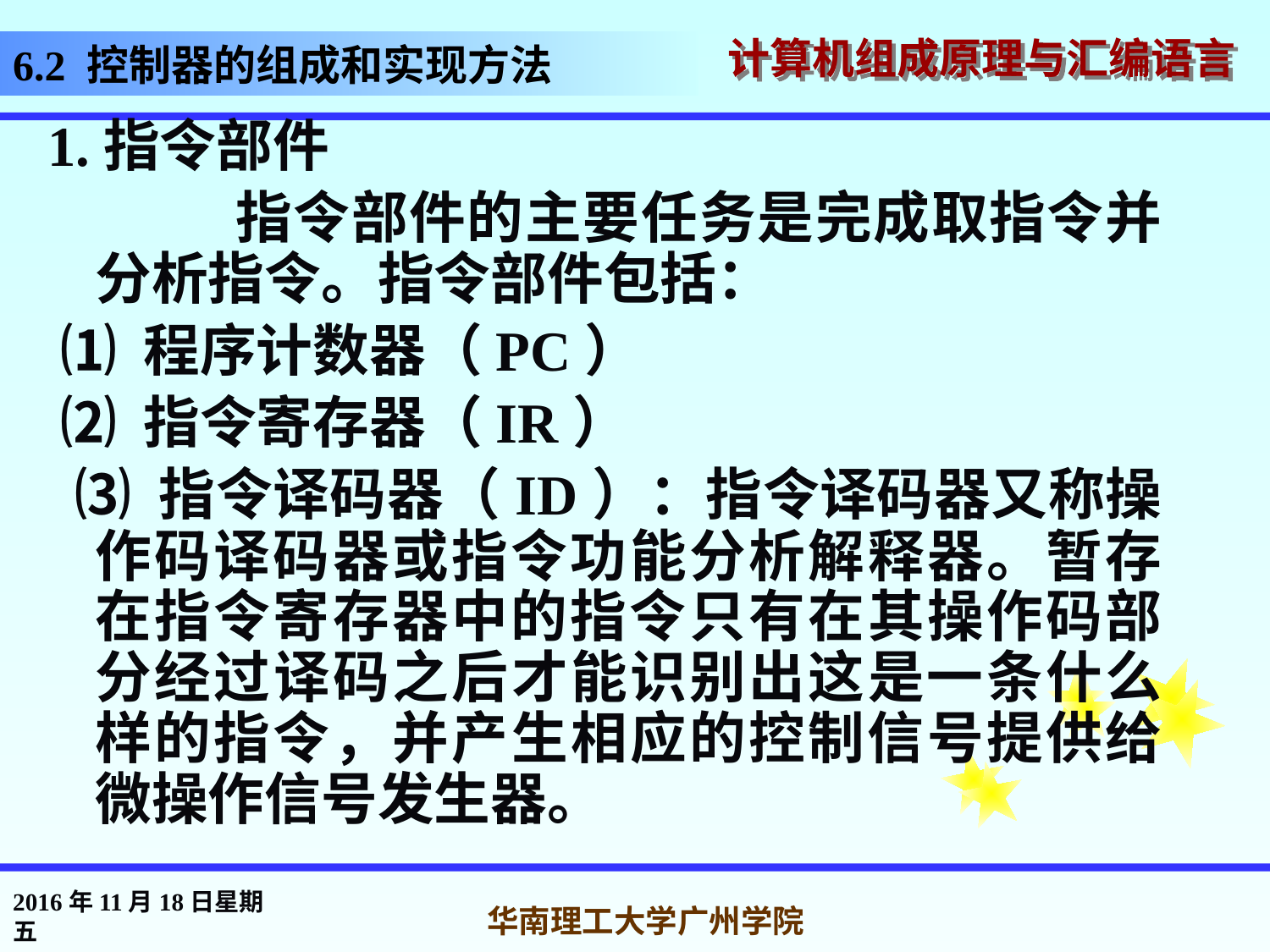

# 6.2 控制器的组成和实现方法
1.指令部件
            指令部件的主要任务是完成取指令并分析指令。指令部件包括：
 ⑴ 程序计数器（PC）
 ⑵ 指令寄存器（IR）
  ⑶ 指令译码器（ID）：指令译码器又称操作码译码器或指令功能分析解释器。暂存在指令寄存器中的指令只有在其操作码部分经过译码之后才能识别出这是一条什么样的指令，并产生相应的控制信号提供给微操作信号发生器。
2016年11月18日星期五
华南理工大学广州学院